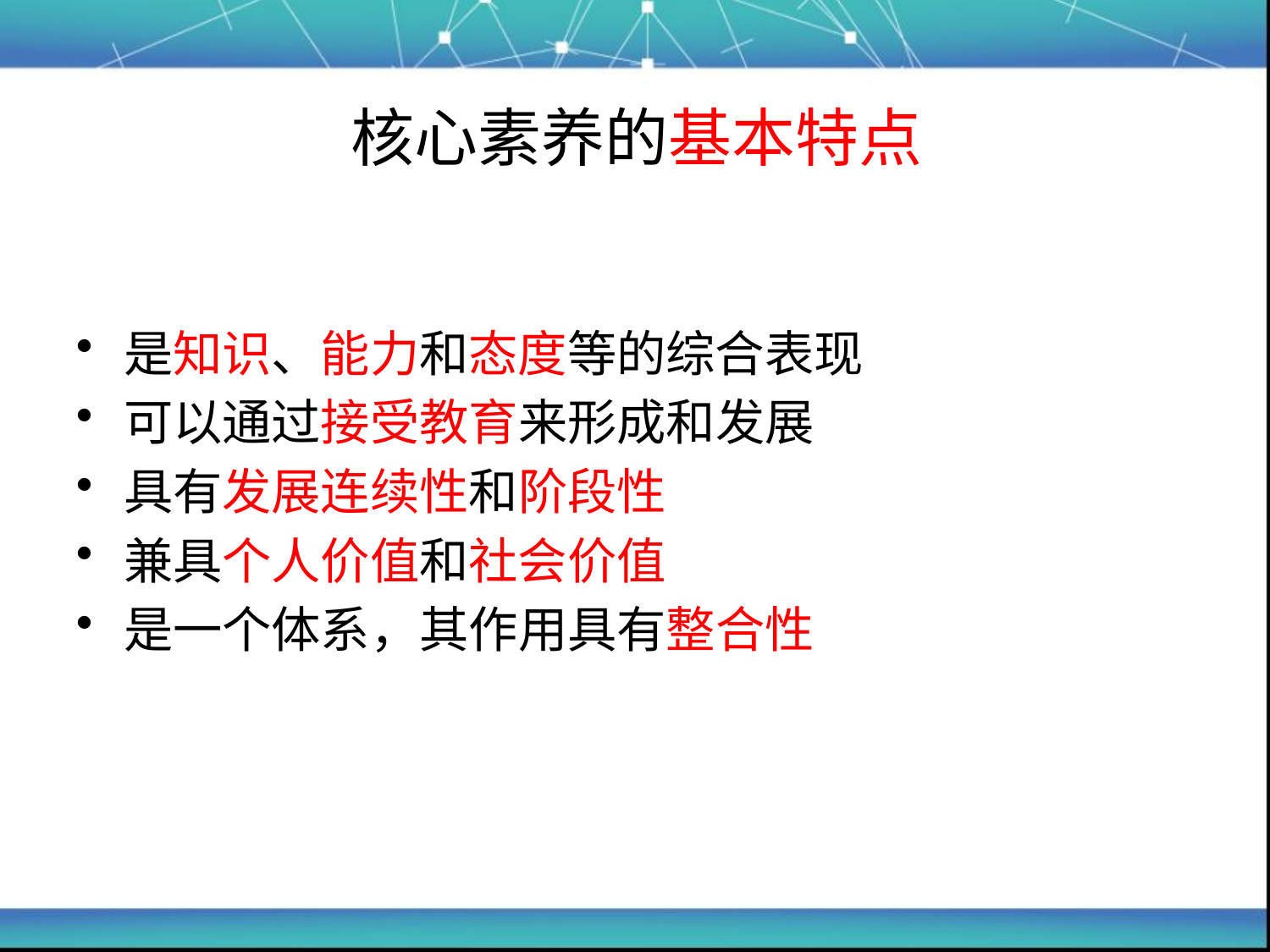

# 核心素养的基本特点

是知识、能力和态度等的综合表现
可以通过接受教育来形成和发展
具有发展连续性和阶段性
兼具个人价值和社会价值
是一个体系，其作用具有整合性